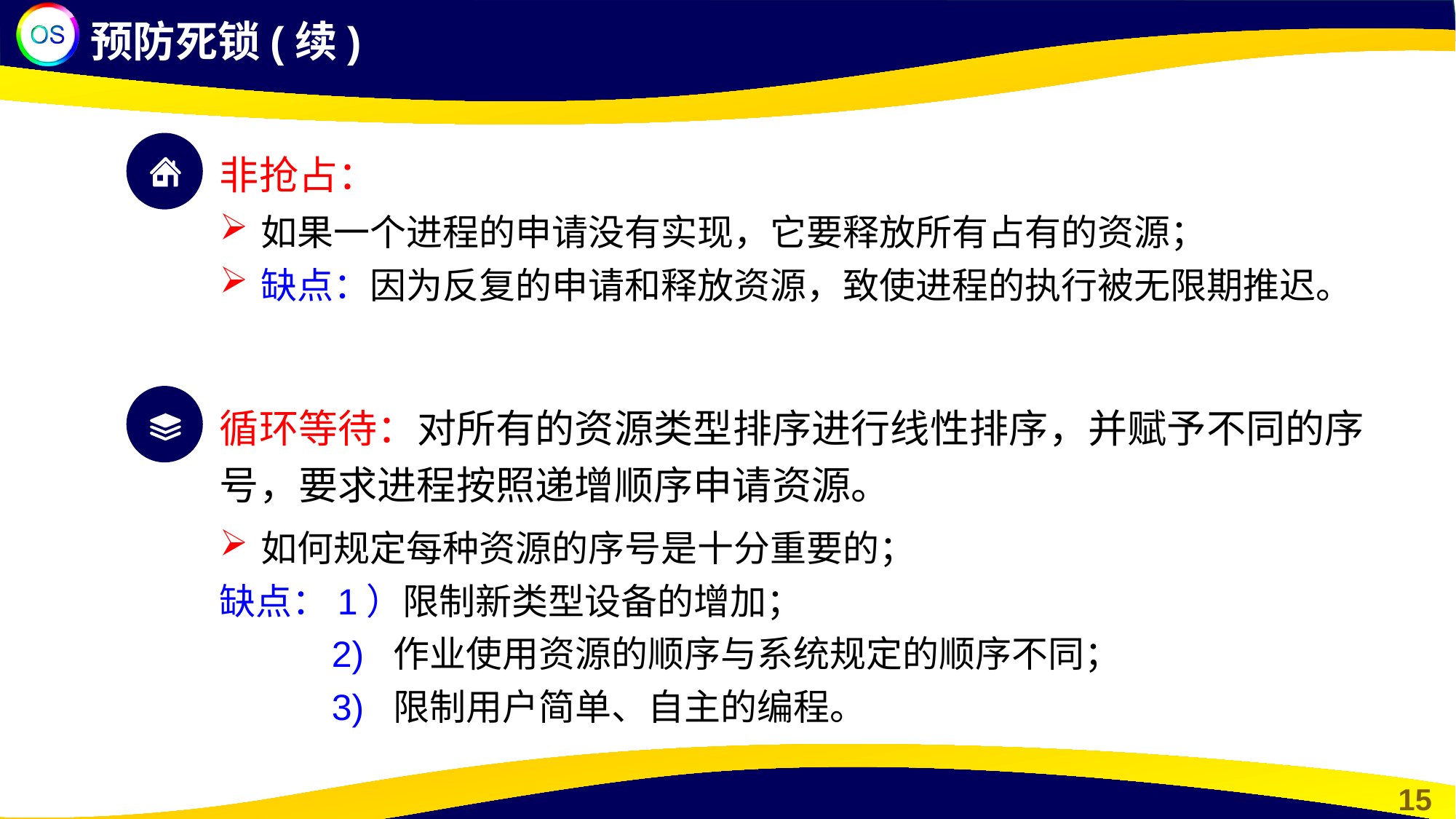

预防死锁(续)

非抢占：

如果一个进程的申请没有实现，它要释放所有占有的资源；
缺点：因为反复的申请和释放资源，致使进程的执行被无限期推迟。

循环等待：对所有的资源类型排序进行线性排序，并赋予不同的序号，要求进程按照递增顺序申请资源。

如何规定每种资源的序号是十分重要的；
缺点：1）限制新类型设备的增加；
           2)  作业使用资源的顺序与系统规定的顺序不同；
           3)  限制用户简单、自主的编程。